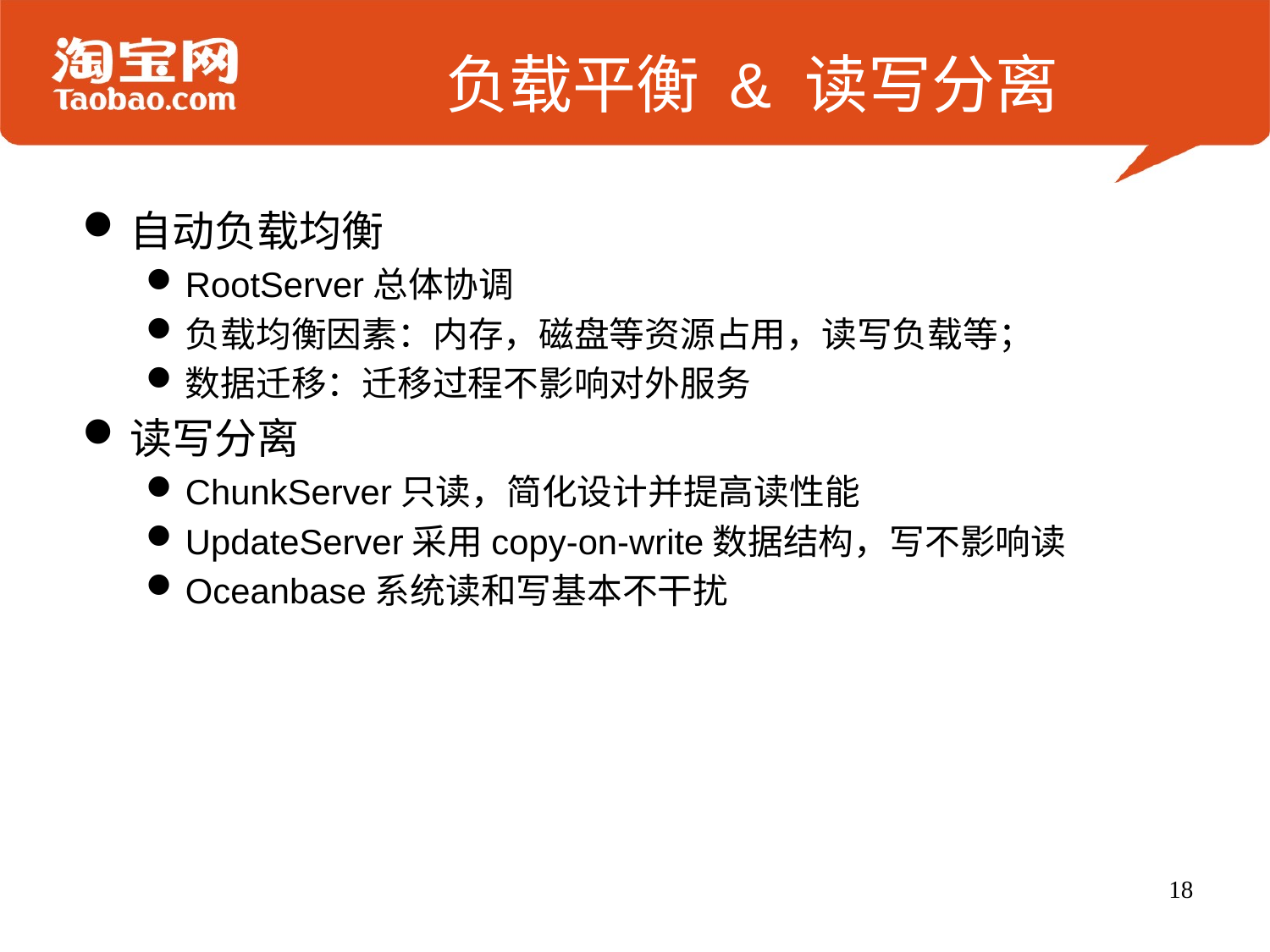

# 负载平衡 & 读写分离
自动负载均衡
RootServer总体协调
负载均衡因素：内存，磁盘等资源占用，读写负载等；
数据迁移：迁移过程不影响对外服务
读写分离
ChunkServer只读，简化设计并提高读性能
UpdateServer采用copy-on-write数据结构，写不影响读
Oceanbase系统读和写基本不干扰
18